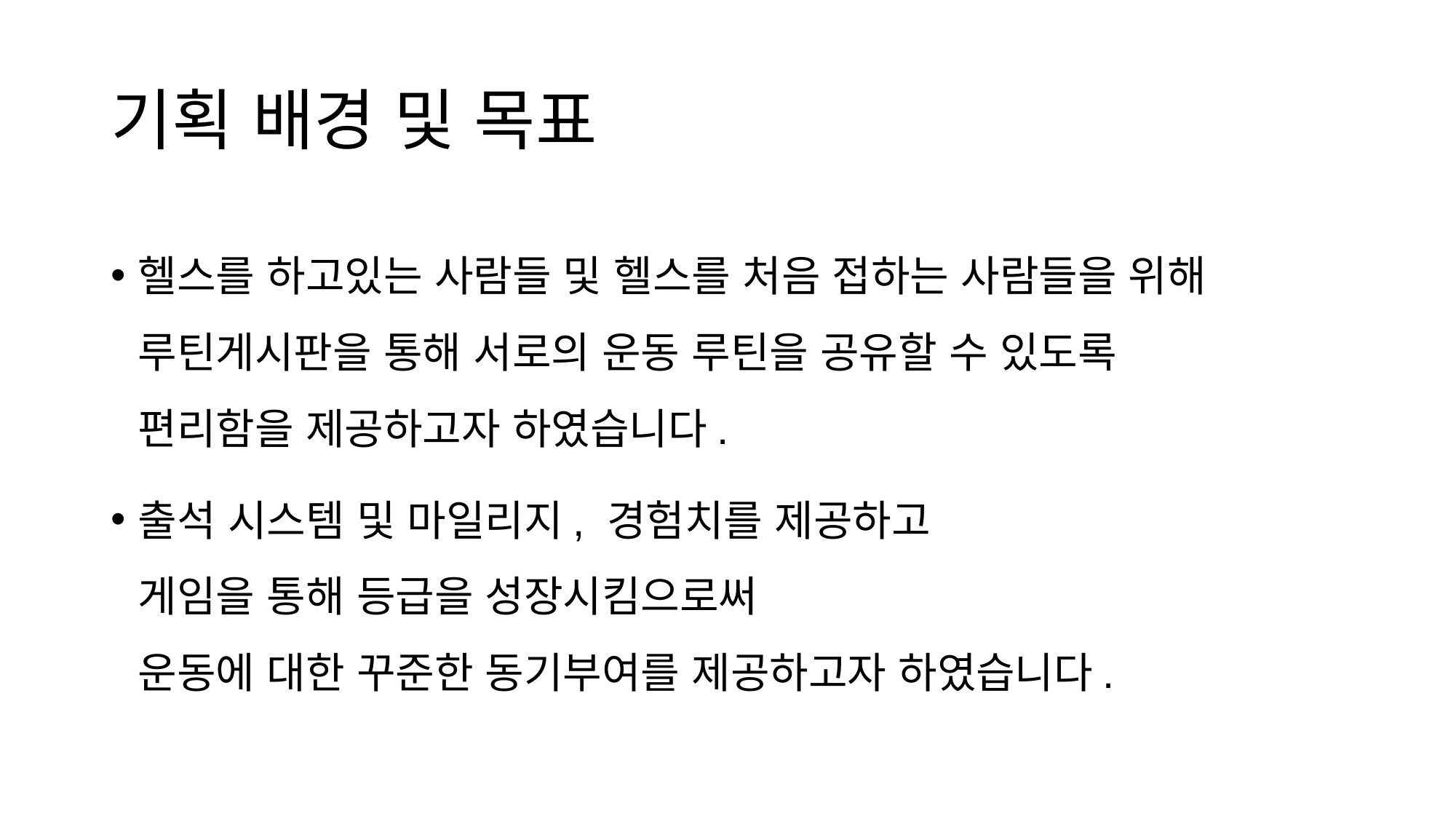

# 기획 배경 및 목표
헬스를 하고있는 사람들 및 헬스를 처음 접하는 사람들을 위해
루틴게시판을 통해 서로의 운동 루틴을 공유할 수 있도록
편리함을 제공하고자 하였습니다.
출석 시스템 및 마일리지, 경험치를 제공하고
게임을 통해 등급을 성장시킴으로써
운동에 대한 꾸준한 동기부여를 제공하고자 하였습니다.